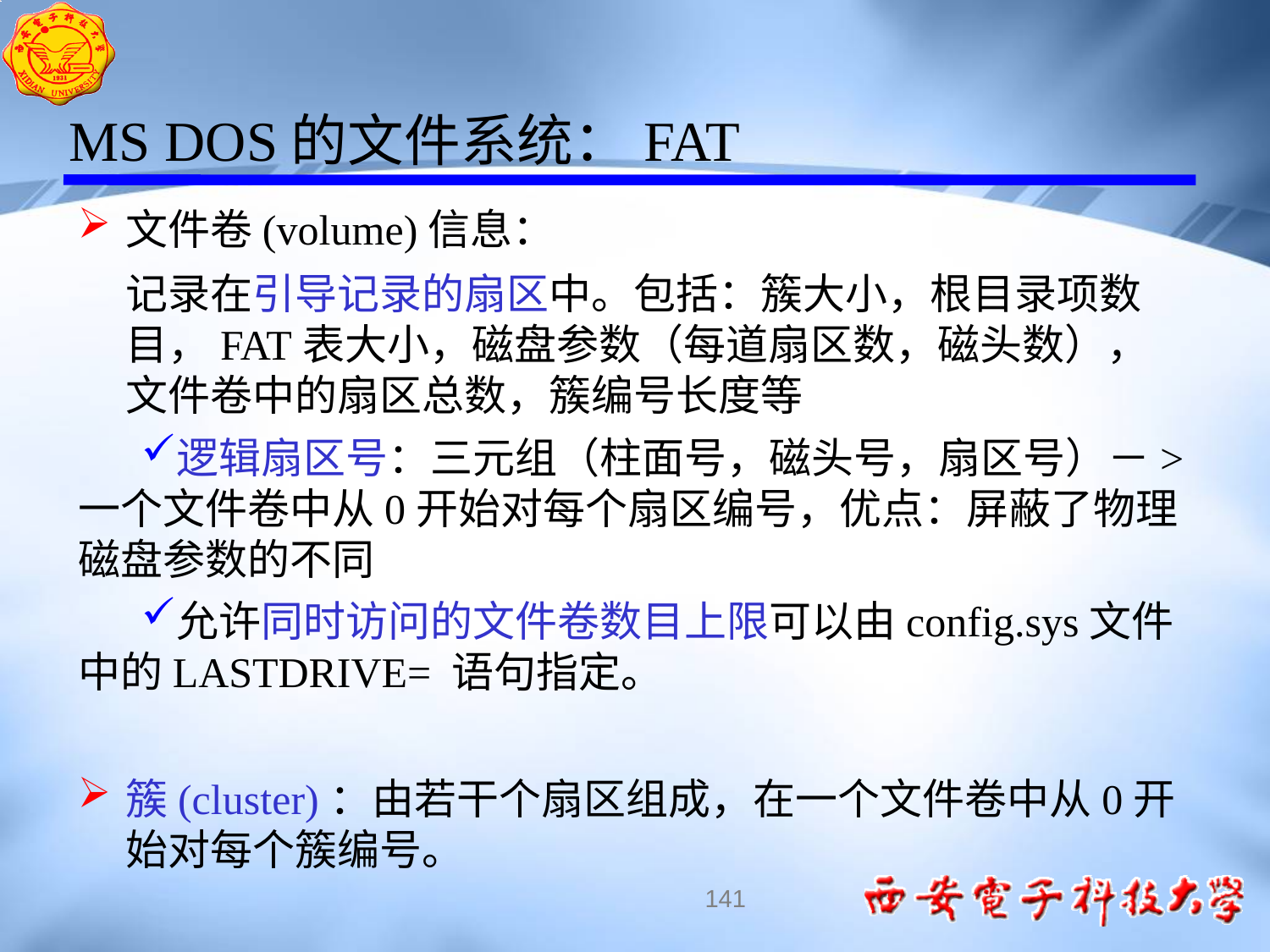

MS DOS的文件系统：FAT
文件卷(volume)信息：
    记录在引导记录的扇区中。包括：簇大小，根目录项数目，FAT表大小，磁盘参数（每道扇区数，磁头数），文件卷中的扇区总数，簇编号长度等
逻辑扇区号：三元组（柱面号，磁头号，扇区号）－>一个文件卷中从0开始对每个扇区编号，优点：屏蔽了物理磁盘参数的不同
允许同时访问的文件卷数目上限可以由config.sys文件中的LASTDRIVE= 语句指定。

簇(cluster)：由若干个扇区组成，在一个文件卷中从0开始对每个簇编号。

141